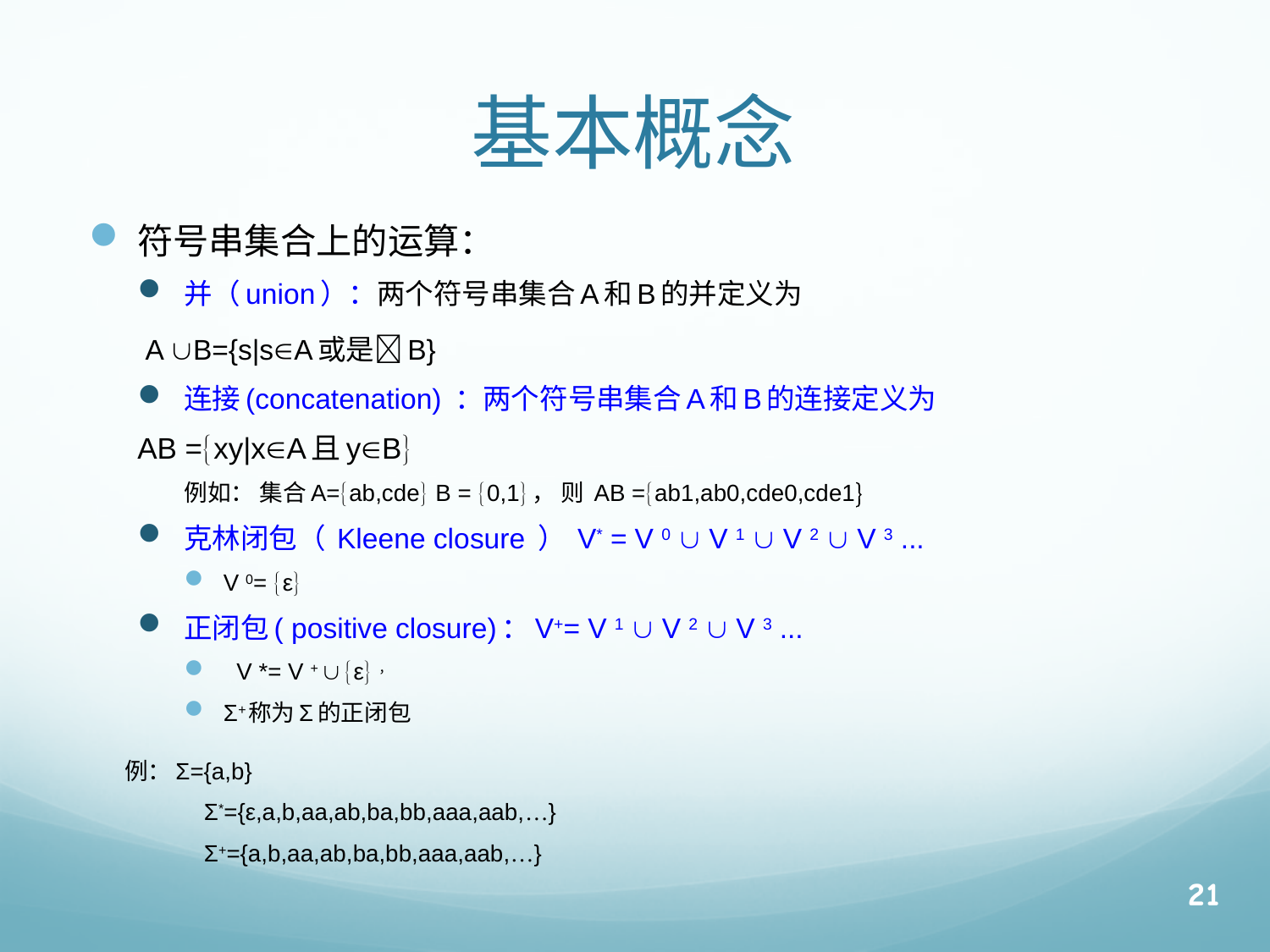

# 基本概念
符号串集合上的运算：
并（union）：两个符号串集合A和B的并定义为
	 A ∪B={s|s∈A或是∈B}
连接(concatenation) ：两个符号串集合A和B的连接定义为
	AB ={xy|x∈A且y∈B}
	例如： 集合A={ab,cde} B = {0,1}， 则 AB ={ab1,ab0,cde0,cde1}
克林闭包（ Kleene closure ） V* = V 0 ∪ V 1 ∪ V 2 ∪ V 3 ...
V 0= {ε}
正闭包( positive closure)：V+= V 1 ∪ V 2 ∪ V 3 ...
  V *= V + ∪ {ε} ，
Σ+称为Σ的正闭包
      例：Σ={a,b}
   Σ*={ε,a,b,aa,ab,ba,bb,aaa,aab,…}
   Σ+={a,b,aa,ab,ba,bb,aaa,aab,…}
21